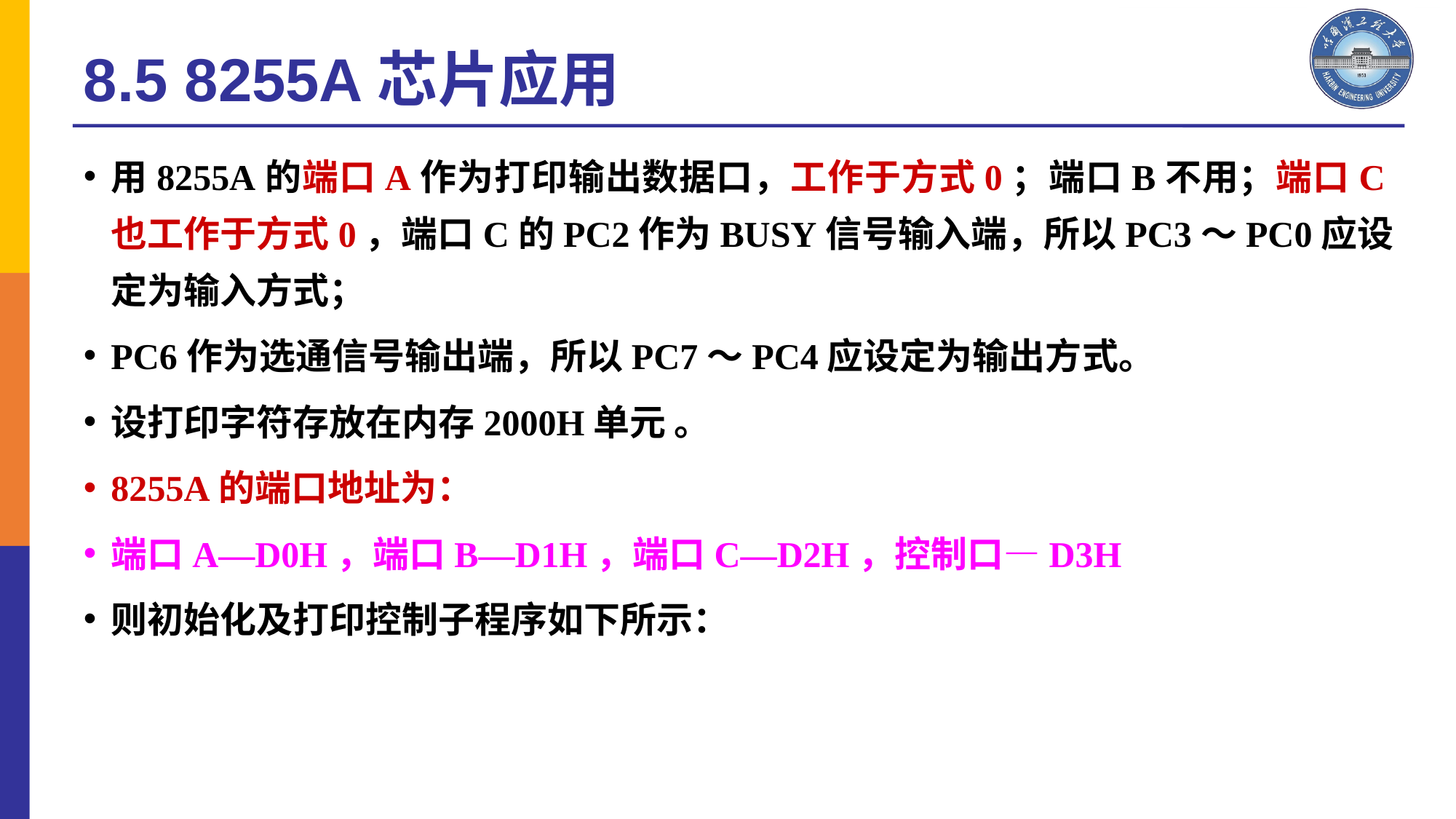

8.5 8255A芯片应用
用8255A的端口A作为打印输出数据口，工作于方式0；端口B不用；端口C也工作于方式0，端口C的PC2作为BUSY信号输入端，所以PC3～PC0应设定为输入方式；
PC6作为选通信号输出端，所以PC7～PC4应设定为输出方式。
设打印字符存放在内存2000H单元 。
8255A的端口地址为：
端口A—D0H，端口B—D1H，端口C—D2H，控制口—D3H
则初始化及打印控制子程序如下所示：